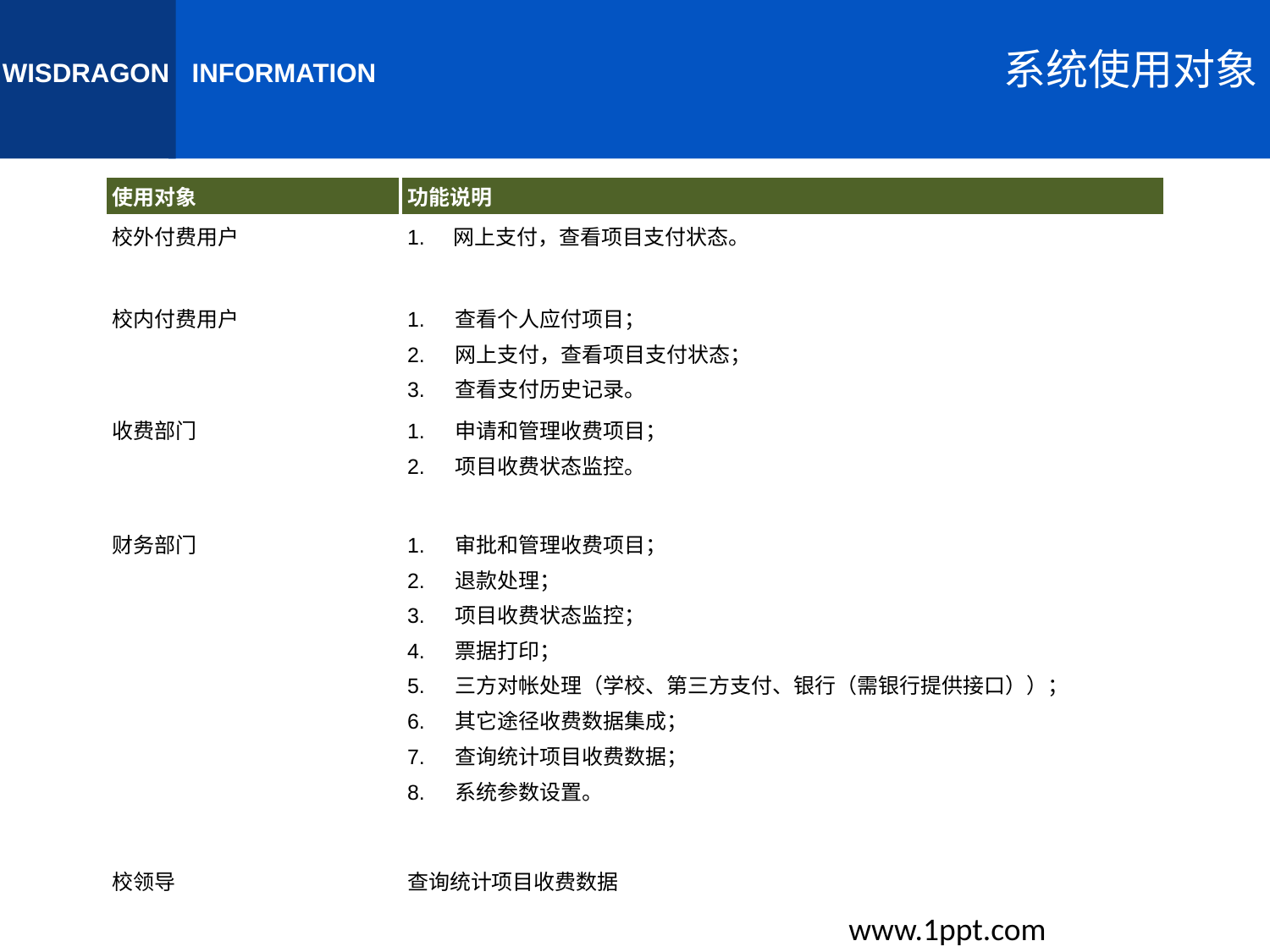

系统使用对象
| 使用对象 | 功能说明 |
| --- | --- |
| 校外付费用户 | 1. 网上支付，查看项目支付状态。 |
| 校内付费用户 | 查看个人应付项目； 网上支付，查看项目支付状态； 查看支付历史记录。 |
| 收费部门 | 申请和管理收费项目； 项目收费状态监控。 |
| 财务部门 | 审批和管理收费项目； 退款处理； 项目收费状态监控； 票据打印； 三方对帐处理（学校、第三方支付、银行（需银行提供接口））； 其它途径收费数据集成； 查询统计项目收费数据； 系统参数设置。 |
| 校领导 | 查询统计项目收费数据 |
www.1ppt.com